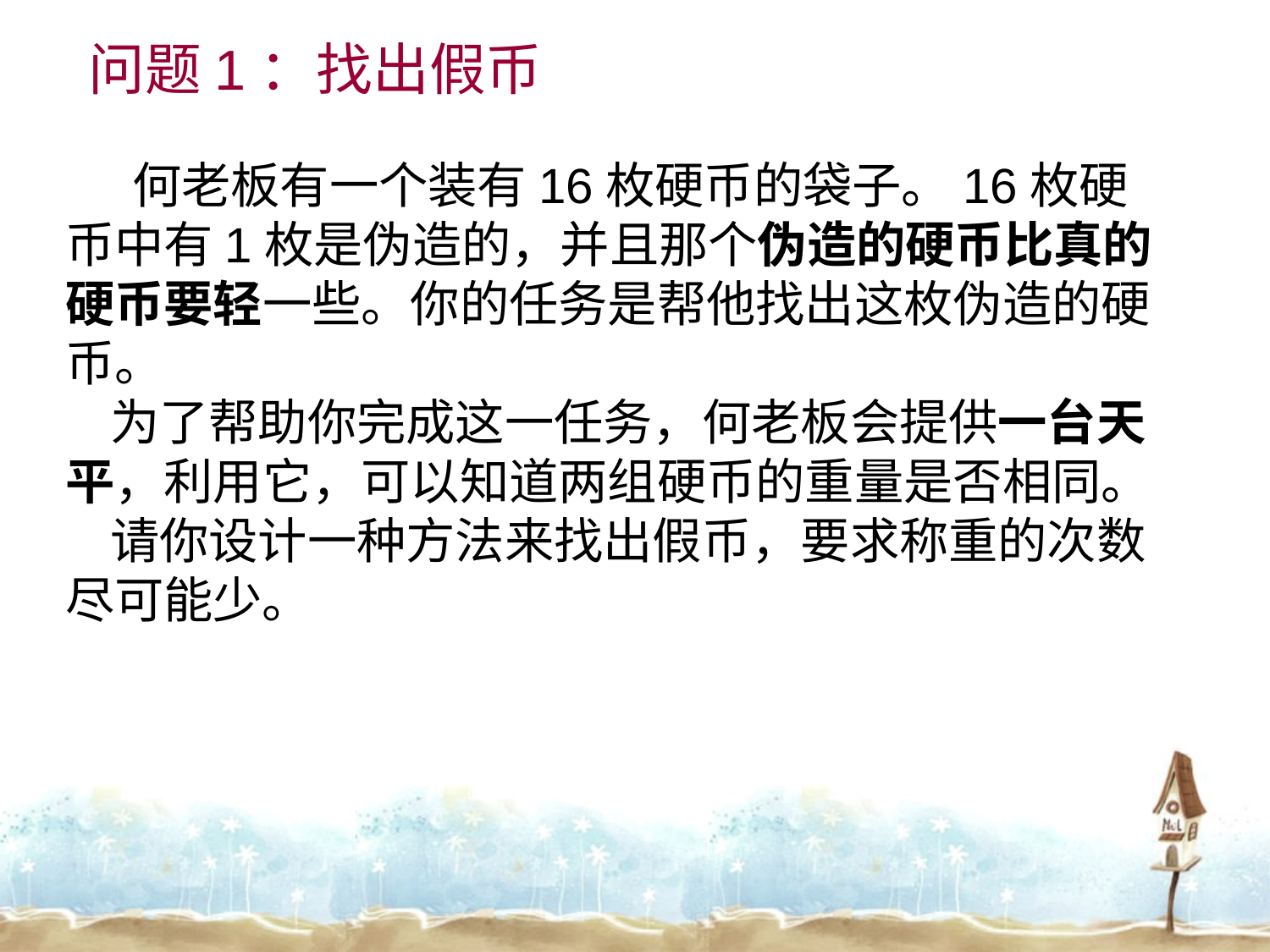

问题1：找出假币
     何老板有一个装有16枚硬币的袋子。16枚硬币中有1枚是伪造的，并且那个伪造的硬币比真的硬币要轻一些。你的任务是帮他找出这枚伪造的硬币。
   为了帮助你完成这一任务，何老板会提供一台天平，利用它，可以知道两组硬币的重量是否相同。
   请你设计一种方法来找出假币，要求称重的次数尽可能少。